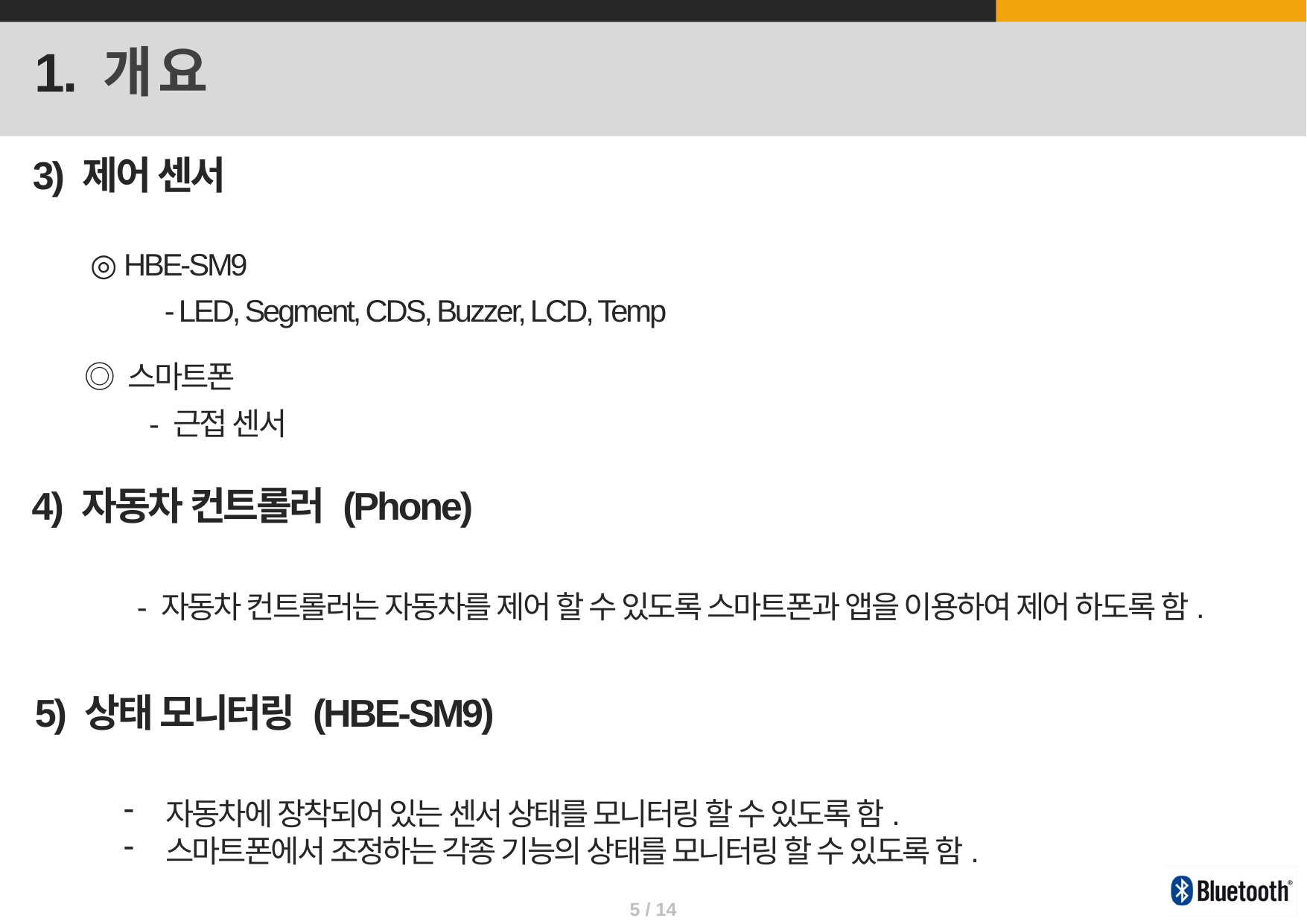

1. 개요
3) 제어 센서
◎ HBE-SM9
- LED, Segment, CDS, Buzzer, LCD, Temp
◎ 스마트폰
- 근접 센서
4) 자동차 컨트롤러 (Phone)
- 자동차 컨트롤러는 자동차를 제어 할 수 있도록 스마트폰과 앱을 이용하여 제어 하도록 함.
5) 상태 모니터링 (HBE-SM9)
자동차에 장착되어 있는 센서 상태를 모니터링 할 수 있도록 함.
스마트폰에서 조정하는 각종 기능의 상태를 모니터링 할 수 있도록 함.